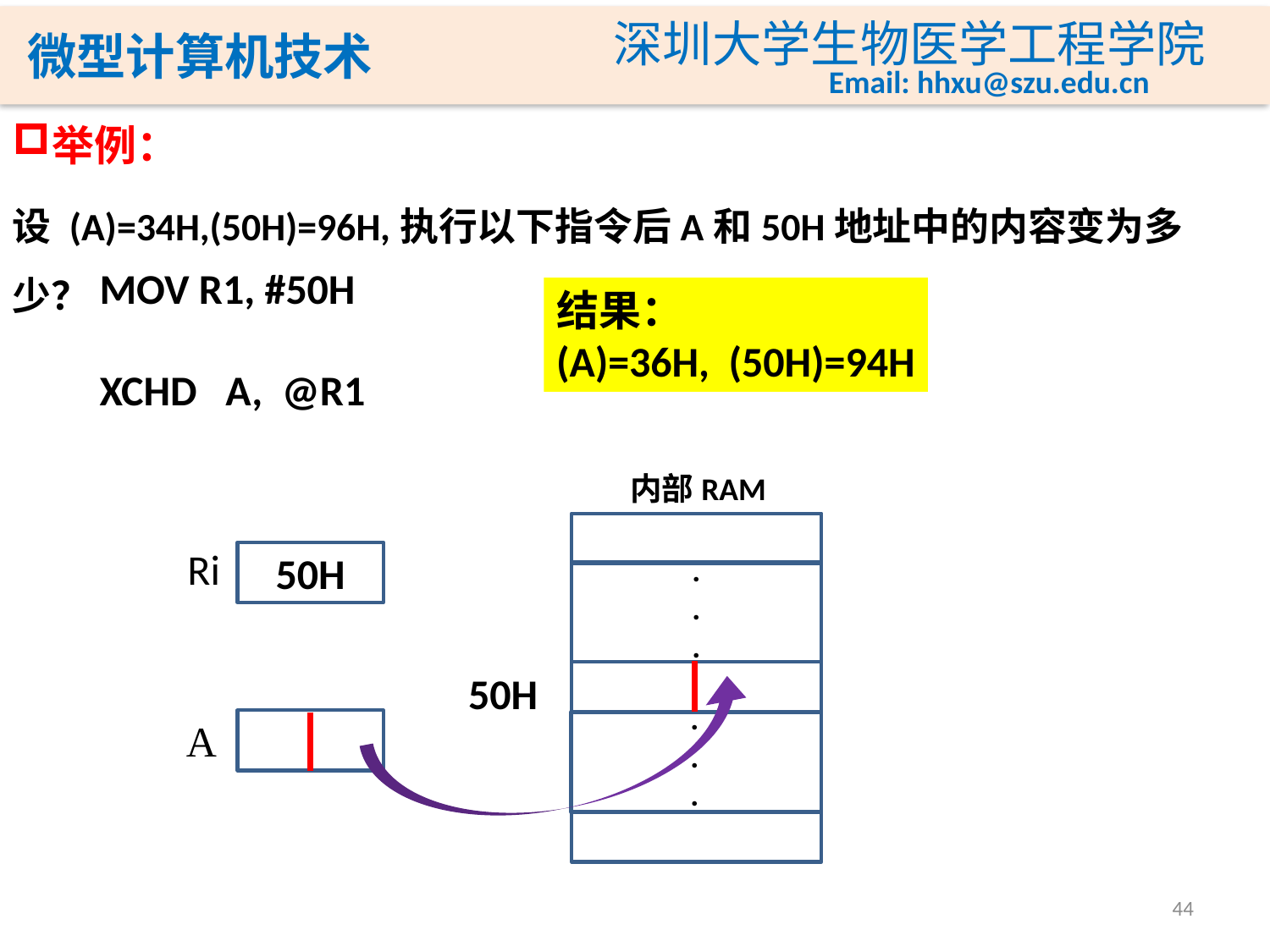

举例：
设 (A)=34H,(50H)=96H,执行以下指令后A和50H地址中的内容变为多少？
MOV R1, #50H

XCHD   A,  @R1
结果：
(A)=36H,  (50H)=94H
内部RAM

Ri
50H
.
.
.

50H

.
.
.

A

44